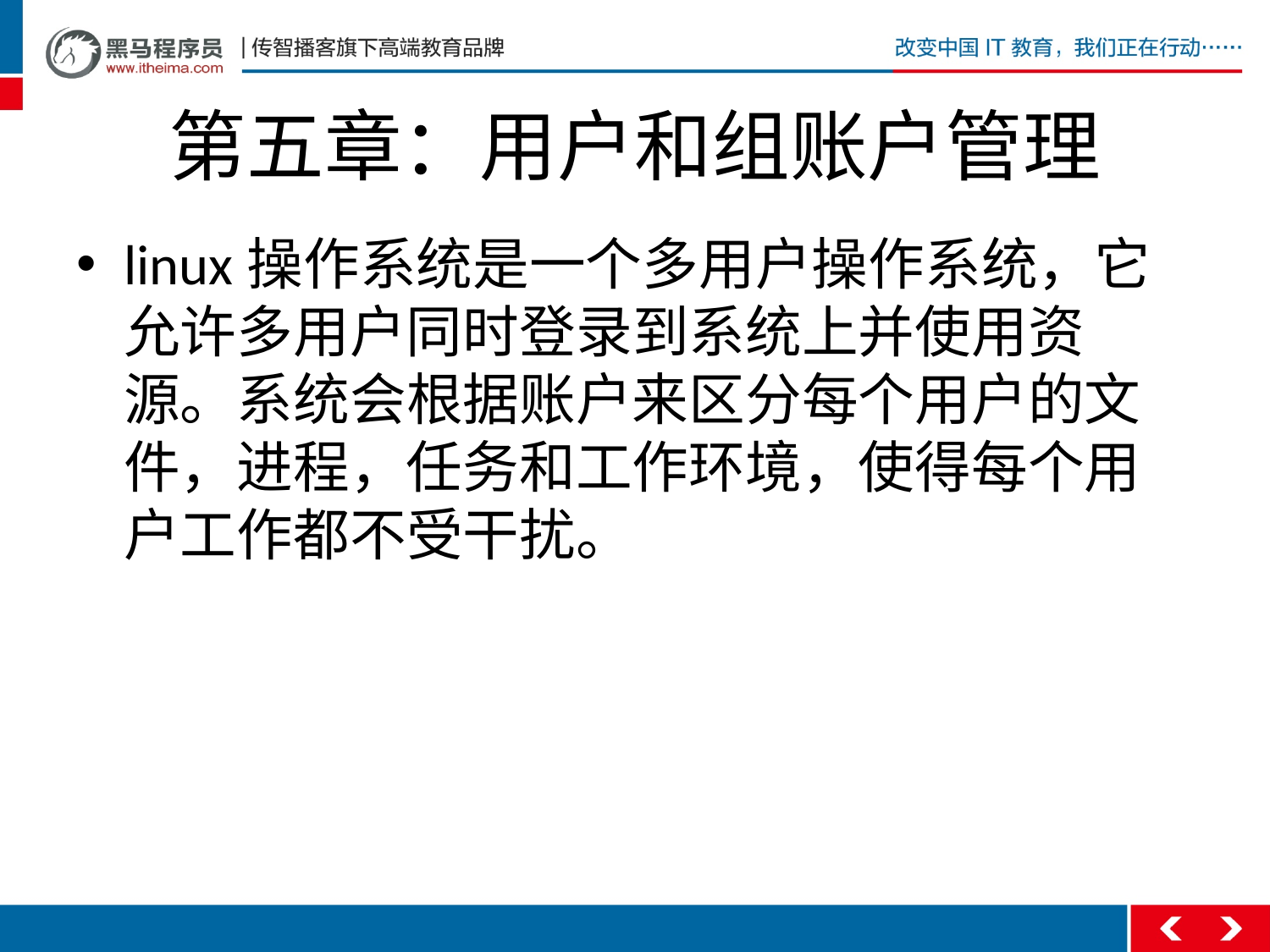

# 第五章：用户和组账户管理
linux操作系统是一个多用户操作系统，它允许多用户同时登录到系统上并使用资源。系统会根据账户来区分每个用户的文件，进程，任务和工作环境，使得每个用户工作都不受干扰。